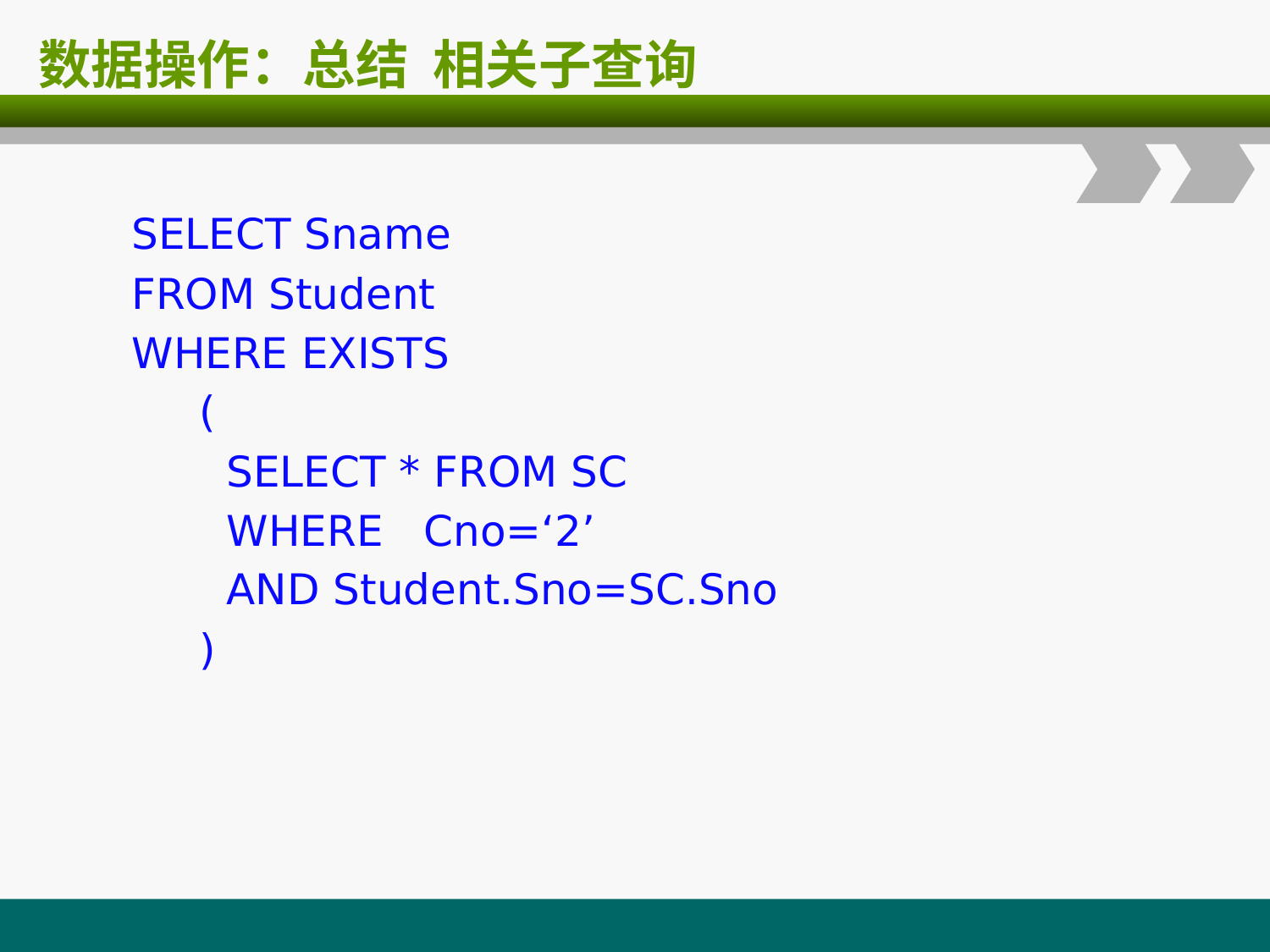

# 数据操作：总结  相关子查询
SELECT Sname
FROM Student
WHERE EXISTS
     (
       SELECT * FROM SC
       WHERE   Cno=‘2’
       AND Student.Sno=SC.Sno
     )